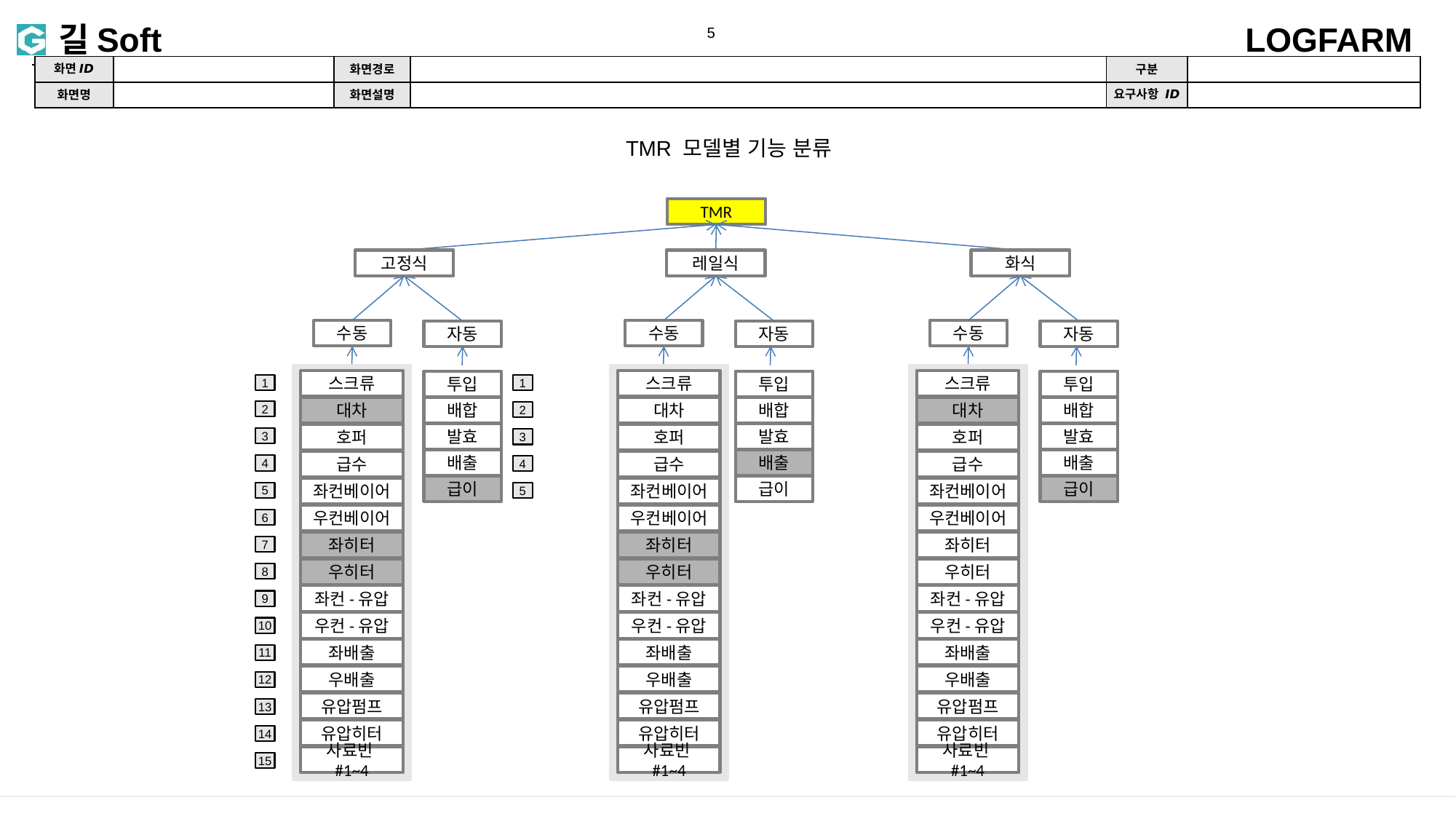

TMR 모델별 기능 분류
TMR
고정식
레일식
화식
수동
수동
수동
자동
자동
자동

스크류
스크류
스크류
투입
투입
투입
1
1
배합
배합
배합
대차
대차
대차
2
2
발효
발효
발효
호퍼
호퍼
호퍼
3
3
배출
배출
배출
급수
급수
급수
4
4
급이
급이
급이
좌컨베이어
좌컨베이어
좌컨베이어
5
5
우컨베이어
우컨베이어
우컨베이어
6
좌히터
좌히터
좌히터
7
우히터
우히터
우히터
8
좌컨-유압
좌컨-유압
좌컨-유압
9
우컨-유압
우컨-유압
우컨-유압
10
좌배출
좌배출
좌배출
11
우배출
우배출
우배출
12
유압펌프
유압펌프
유압펌프
13
유압히터
유압히터
유압히터
14
사료빈#1~4
사료빈#1~4
사료빈#1~4
15